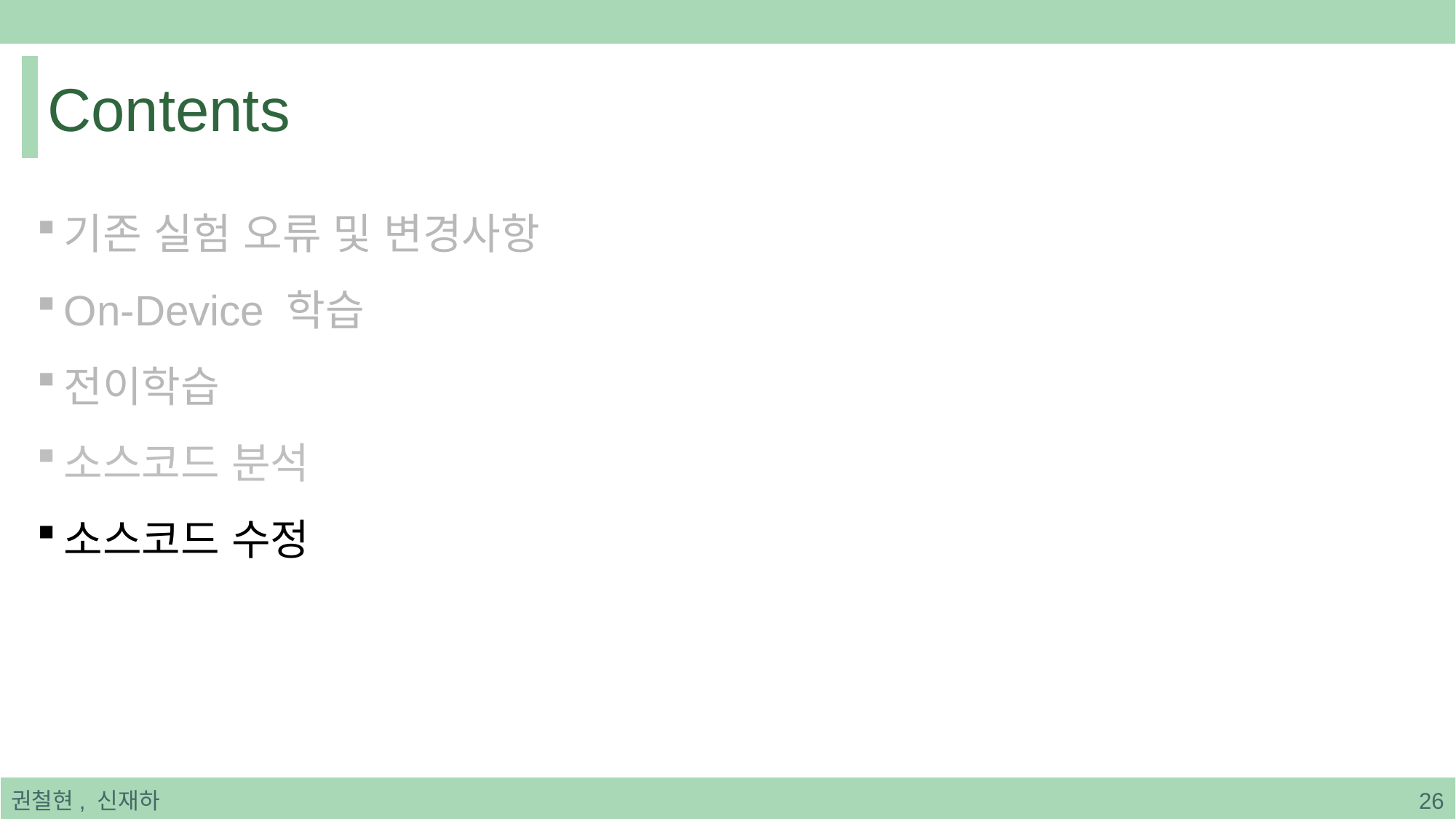

# Contents
기존 실험 오류 및 변경사항
On-Device 학습
전이학습
소스코드 분석
소스코드 수정

권철현, 신재하
26